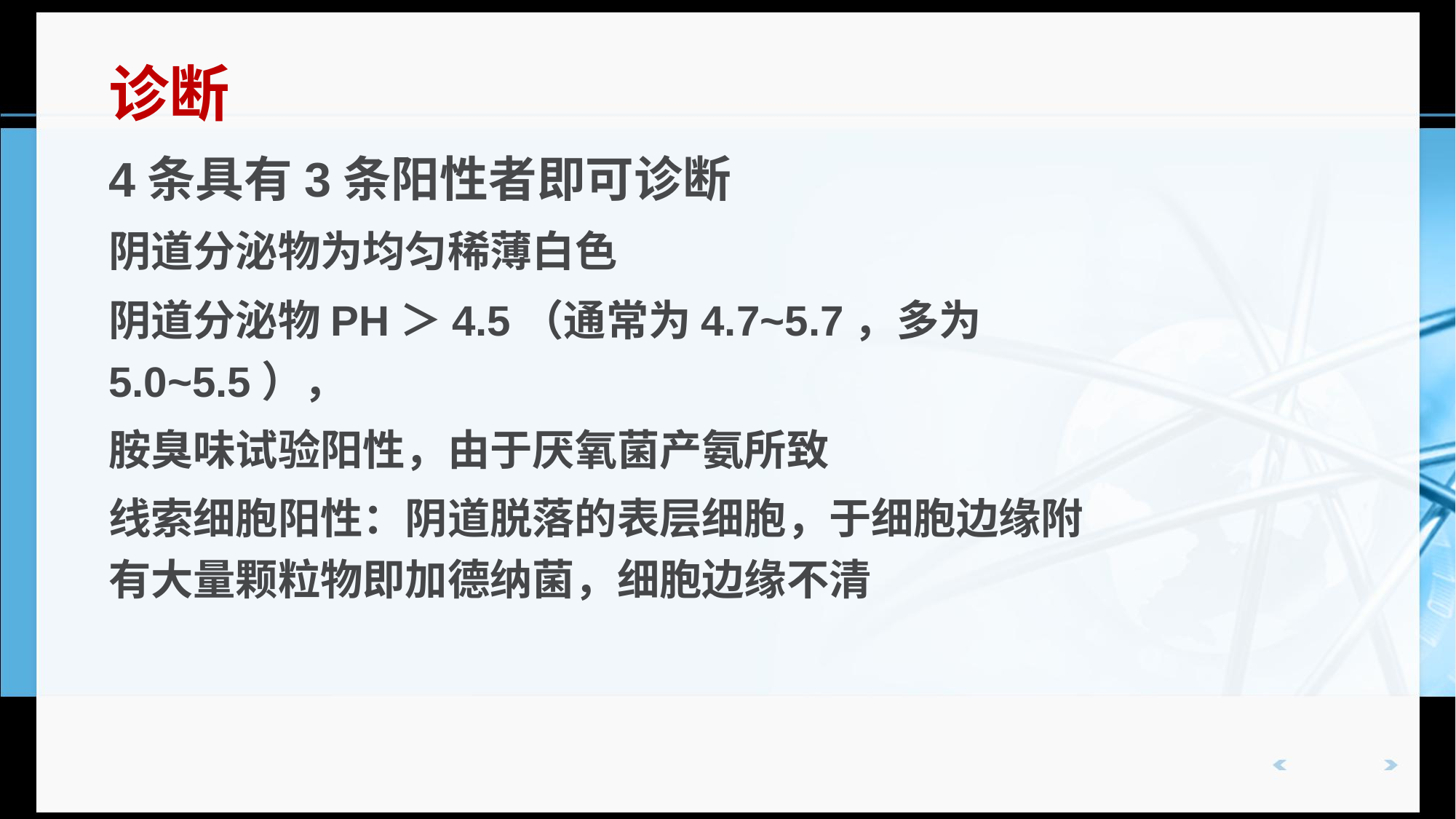

诊断
4条具有3条阳性者即可诊断
阴道分泌物为均匀稀薄白色
阴道分泌物PH＞4.5（通常为4.7~5.7，多为5.0~5.5），
胺臭味试验阳性，由于厌氧菌产氨所致
线索细胞阳性：阴道脱落的表层细胞，于细胞边缘附有大量颗粒物即加德纳菌，细胞边缘不清